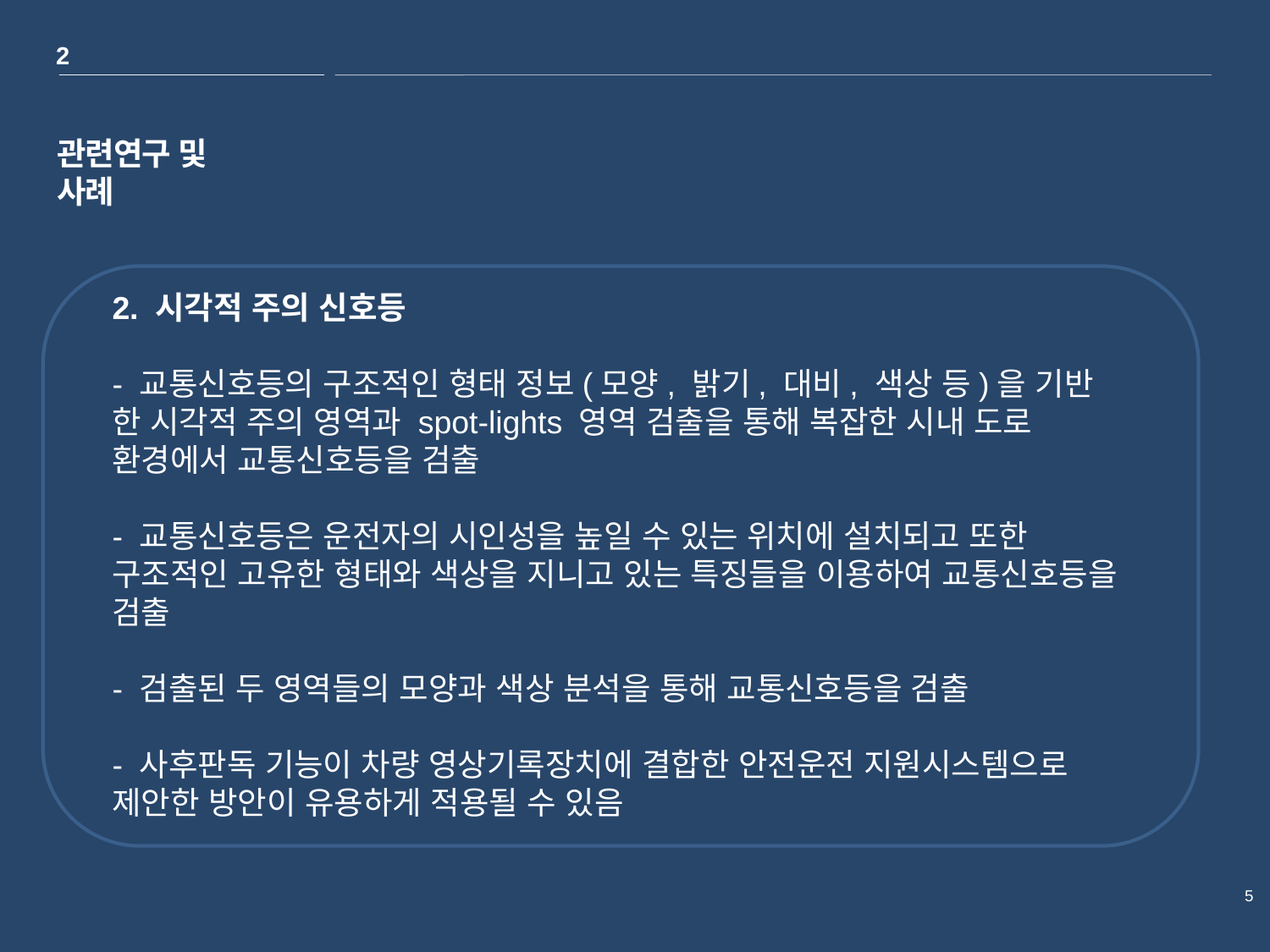

2
# 관련연구 및 사례

2. 시각적 주의 신호등

- 교통신호등의 구조적인 형태 정보(모양, 밝기, 대비, 색상 등)을 기반 한 시각적 주의 영역과 spot-lights 영역 검출을 통해 복잡한 시내 도로 환경에서 교통신호등을 검출

- 교통신호등은 운전자의 시인성을 높일 수 있는 위치에 설치되고 또한 구조적인 고유한 형태와 색상을 지니고 있는 특징들을 이용하여 교통신호등을 검출

- 검출된 두 영역들의 모양과 색상 분석을 통해 교통신호등을 검출

- 사후판독 기능이 차량 영상기록장치에 결합한 안전운전 지원시스템으로 제안한 방안이 유용하게 적용될 수 있음
5